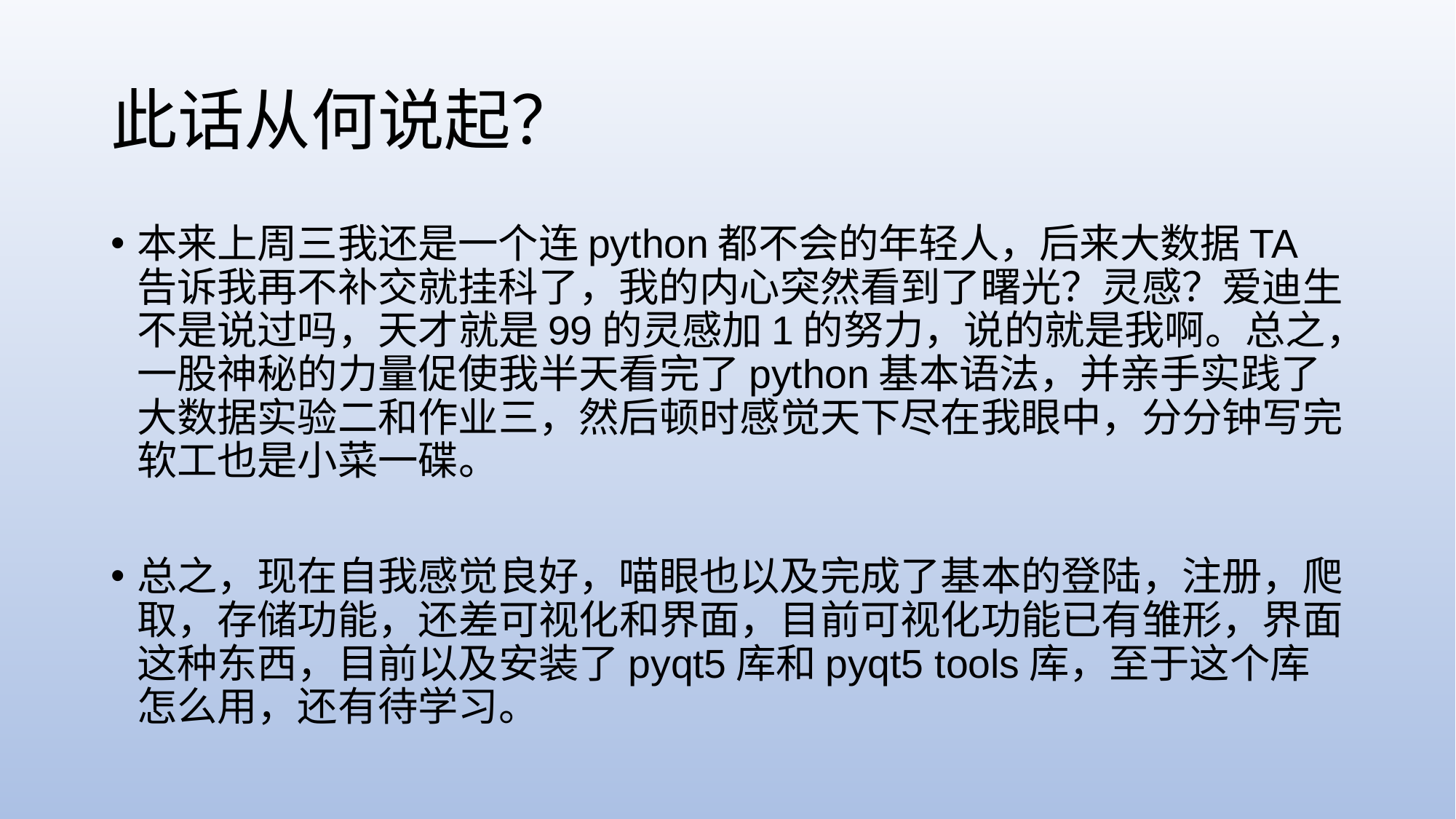

# 此话从何说起？
本来上周三我还是一个连python都不会的年轻人，后来大数据TA告诉我再不补交就挂科了，我的内心突然看到了曙光？灵感？爱迪生不是说过吗，天才就是99的灵感加1的努力，说的就是我啊。总之，一股神秘的力量促使我半天看完了python基本语法，并亲手实践了大数据实验二和作业三，然后顿时感觉天下尽在我眼中，分分钟写完软工也是小菜一碟。

总之，现在自我感觉良好，喵眼也以及完成了基本的登陆，注册，爬取，存储功能，还差可视化和界面，目前可视化功能已有雏形，界面这种东西，目前以及安装了pyqt5库和pyqt5 tools库，至于这个库怎么用，还有待学习。